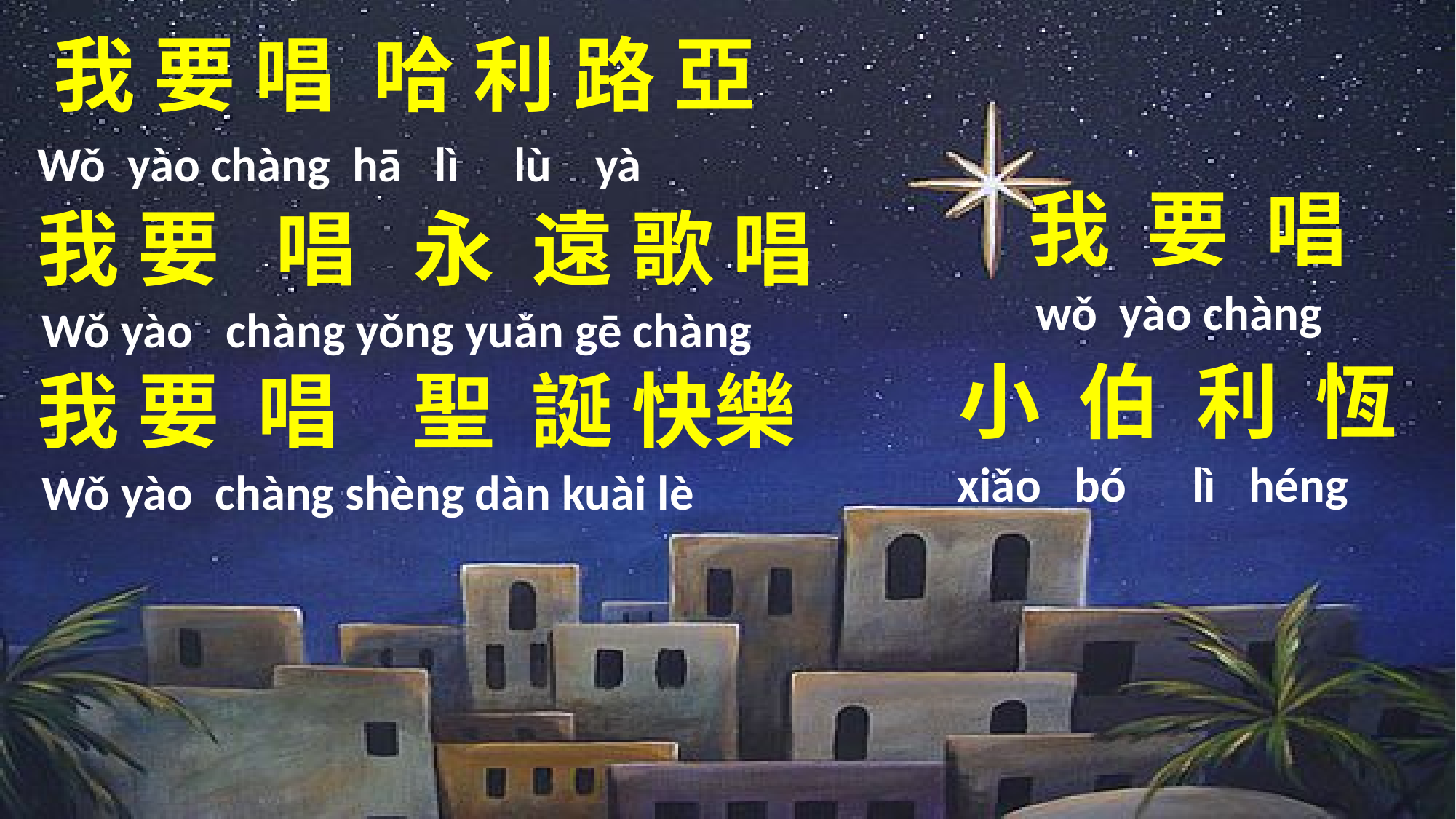

# 我 要 唱  哈 利 路 亞
Wǒ  yào chàng  hā   lì     lù    yà
我  要  唱
我 要   唱   永  遠 歌 唱
wǒ  yào chàng
Wǒ yào   chàng yǒng yuǎn gē chàng
小  伯  利  恆
我 要  唱    聖  誕 快樂
xiǎo   bó      lì   héng
Wǒ yào  chàng shèng dàn kuài lè